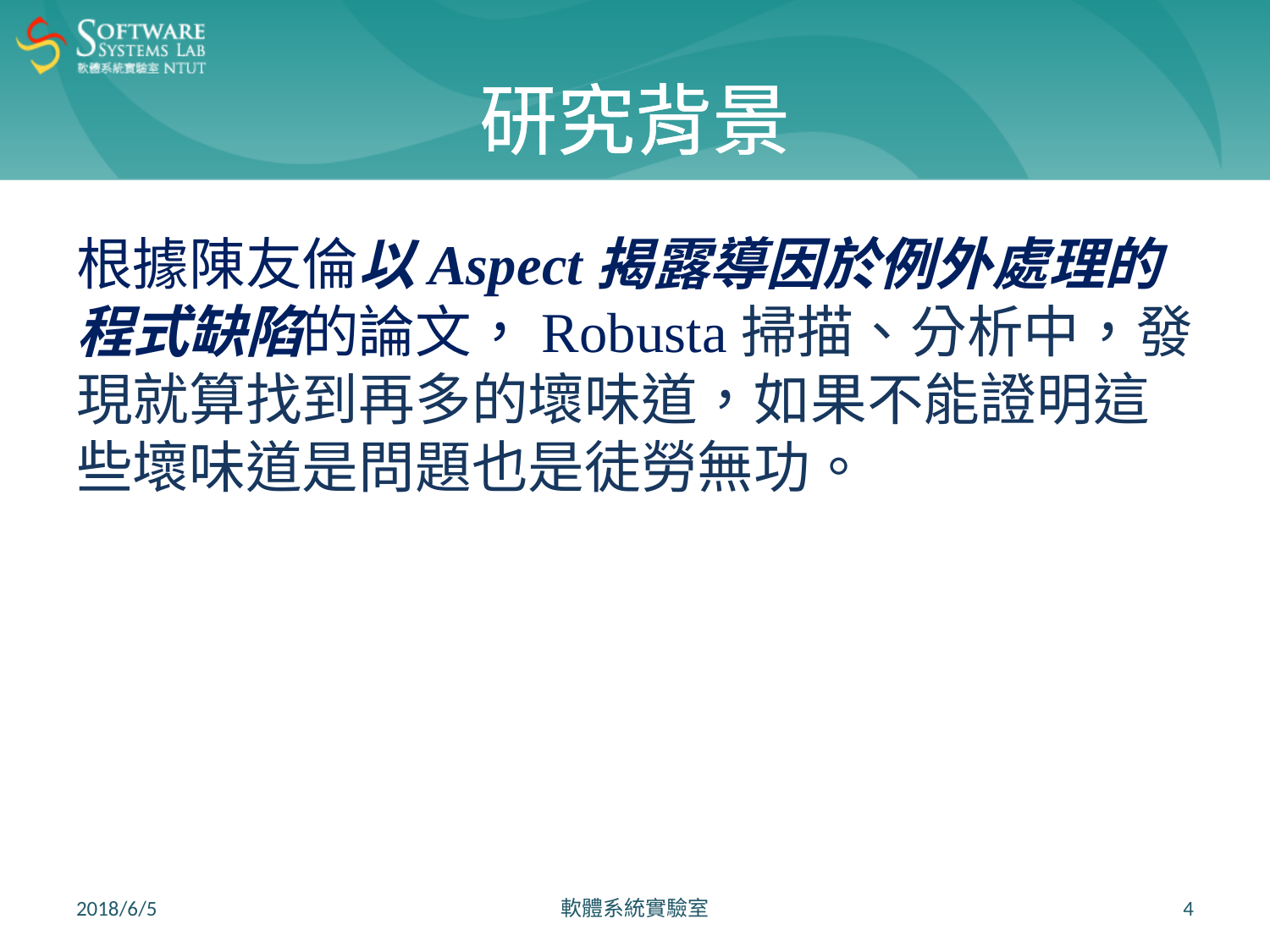

# 研究背景
根據陳友倫以Aspect揭露導因於例外處理的程式缺陷的論文，Robusta掃描、分析中，發現就算找到再多的壞味道，如果不能證明這些壞味道是問題也是徒勞無功。

2018/6/5
軟體系統實驗室
4